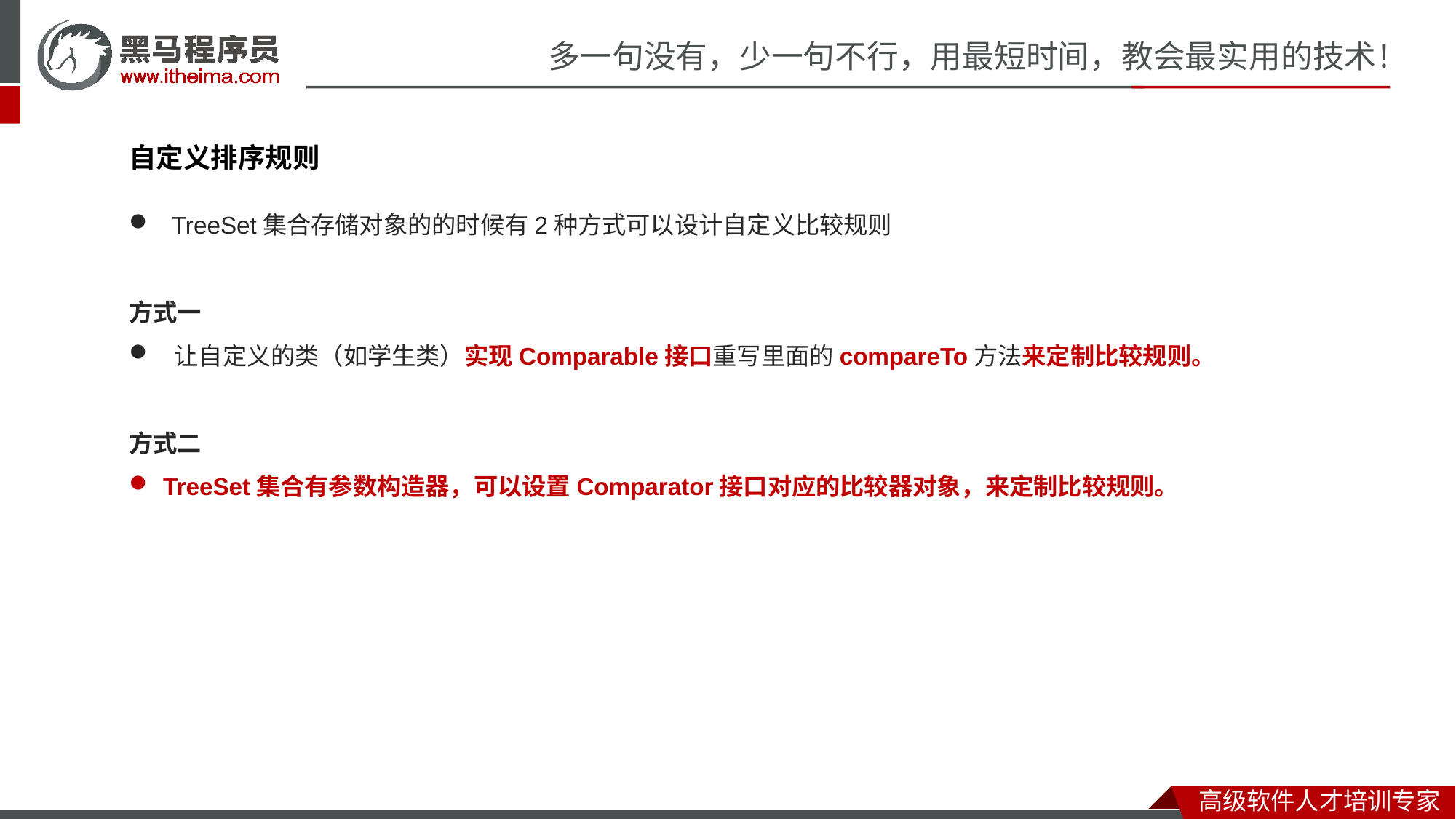

自定义排序规则
TreeSet集合存储对象的的时候有2种方式可以设计自定义比较规则

方式一
 让自定义的类（如学生类）实现Comparable接口重写里面的compareTo方法来定制比较规则。

方式二
TreeSet集合有参数构造器，可以设置Comparator接口对应的比较器对象，来定制比较规则。